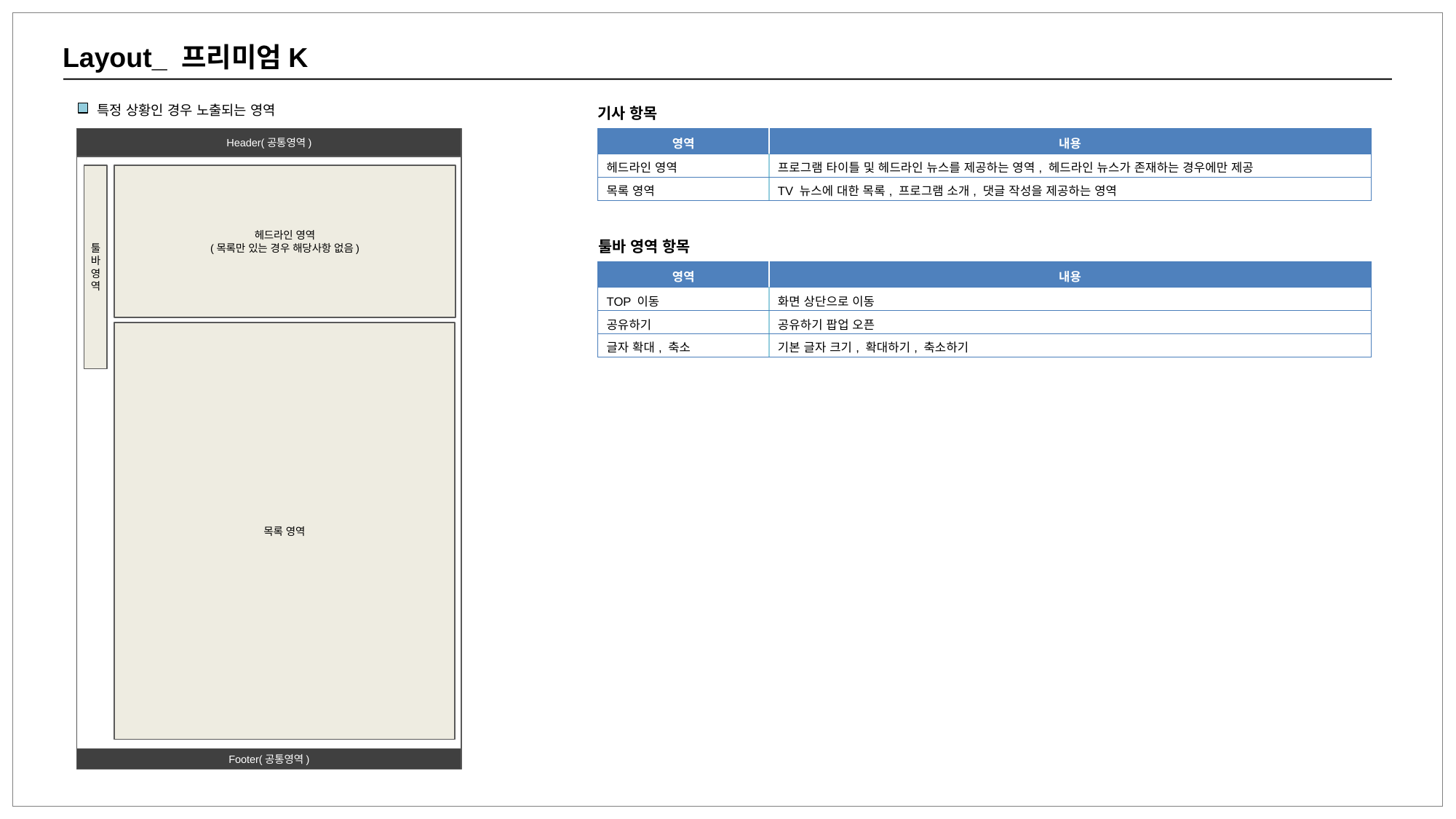

Layout_ 프리미엄K
특정 상황인 경우 노출되는 영역
기사 항목

Header(공통영역)
| 영역 | 내용 |
| --- | --- |
| 헤드라인 영역 | 프로그램 타이틀 및 헤드라인 뉴스를 제공하는 영역, 헤드라인 뉴스가 존재하는 경우에만 제공 |
| 목록 영역 | TV 뉴스에 대한 목록, 프로그램 소개, 댓글 작성을 제공하는 영역 |

헤드라인 영역
(목록만 있는 경우 해당사항 없음)
툴
바
영
역
툴바 영역 항목
| 영역 | 내용 |
| --- | --- |
| TOP 이동 | 화면 상단으로 이동 |
| 공유하기 | 공유하기 팝업 오픈 |
| 글자 확대, 축소 | 기본 글자 크기, 확대하기, 축소하기 |
목록 영역
Footer(공통영역)